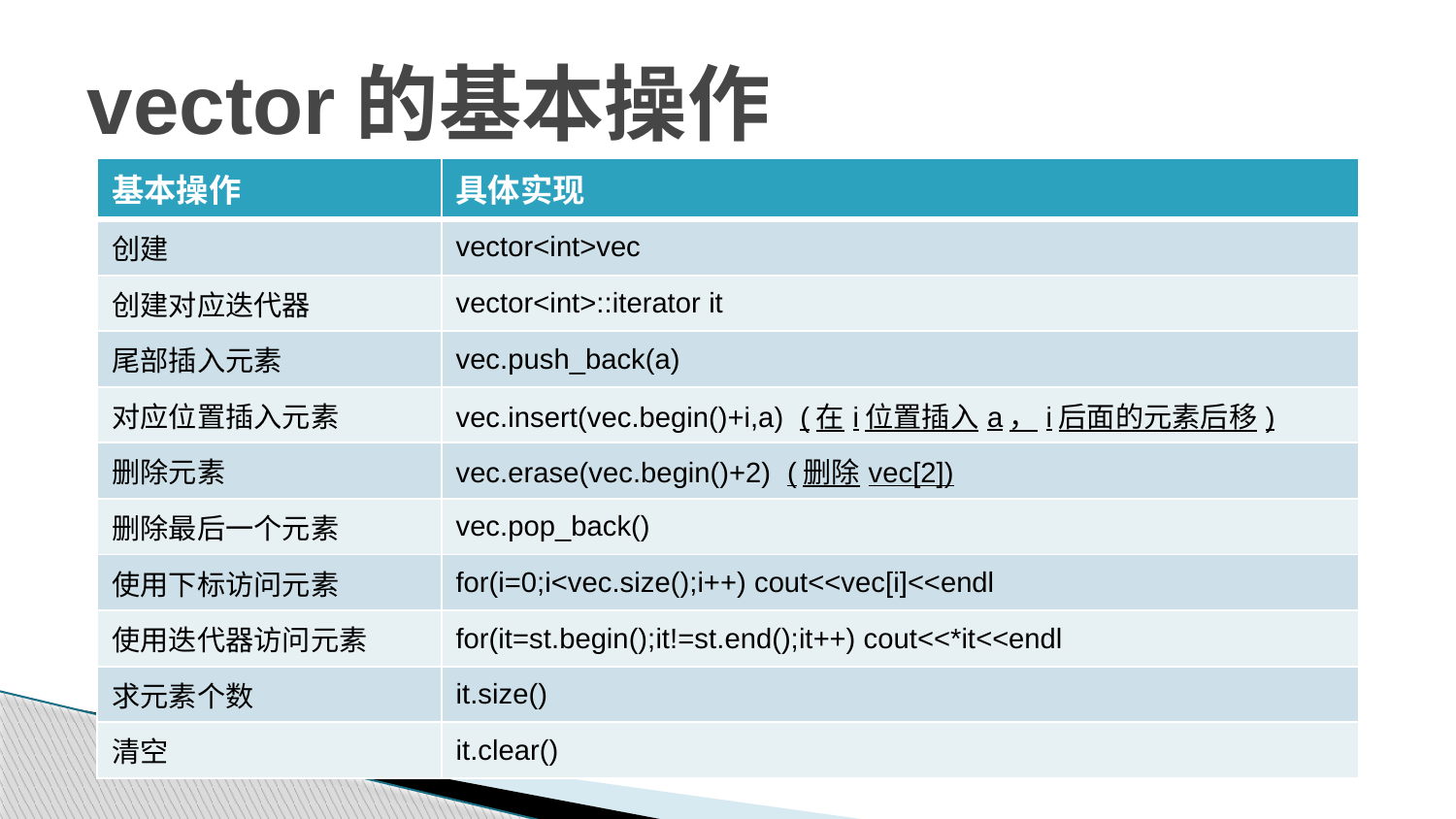

# vector的基本操作
| 基本操作 | 具体实现 |
| --- | --- |
| 创建 | vector<int>vec |
| 创建对应迭代器 | vector<int>::iterator it |
| 尾部插入元素 | vec.push\_back(a) |
| 对应位置插入元素 | vec.insert(vec.begin()+i,a) (在i位置插入a，i后面的元素后移) |
| 删除元素 | vec.erase(vec.begin()+2) (删除vec[2]) |
| 删除最后一个元素 | vec.pop\_back() |
| 使用下标访问元素 | for(i=0;i<vec.size();i++) cout<<vec[i]<<endl |
| 使用迭代器访问元素 | for(it=st.begin();it!=st.end();it++) cout<<\*it<<endl |
| 求元素个数 | it.size() |
| 清空 | it.clear() |